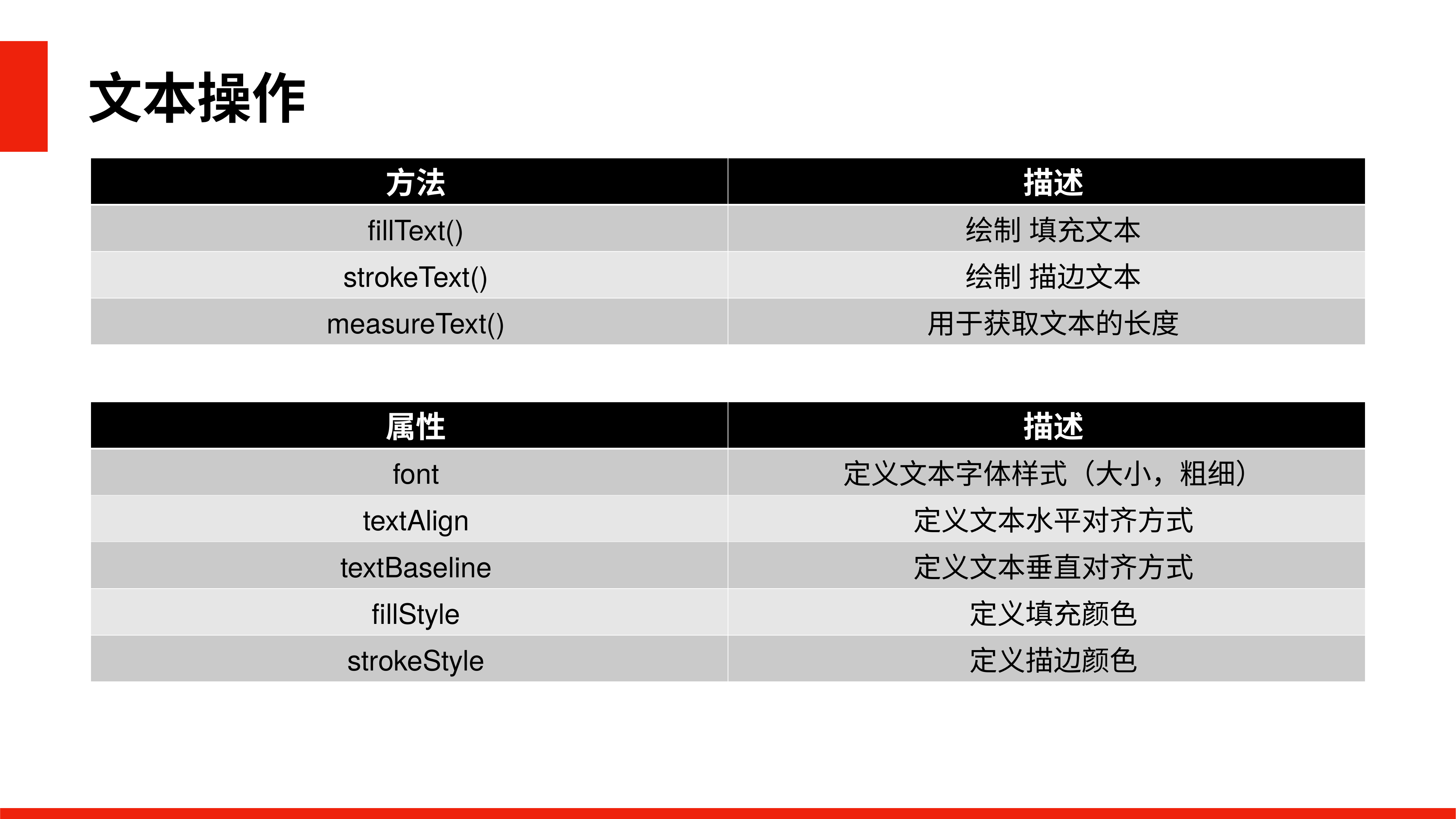

文本操作
| 方法 | 描述 |
| --- | --- |
| fillText() | 绘制 填充文本 |
| strokeText() | 绘制 描边文本 |
| measureText() | 用于获取文本的长度 |
| 属性 | 描述 |
| --- | --- |
| font | 定义文本字体样式（大小，粗细） |
| textAlign | 定义文本水平对齐方式 |
| textBaseline | 定义文本垂直对齐方式 |
| fillStyle | 定义填充颜色 |
| strokeStyle | 定义描边颜色 |
27